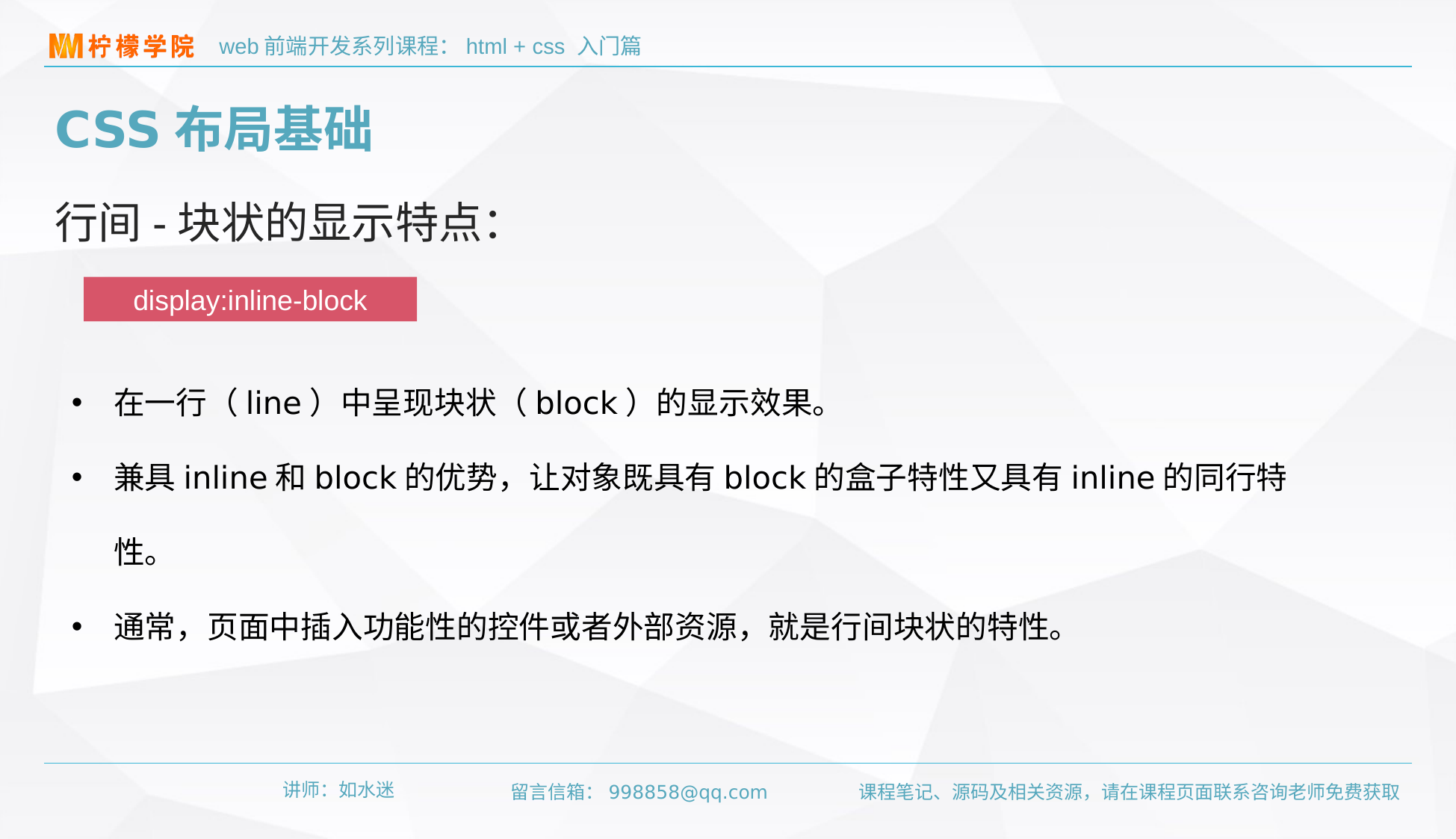

CSS布局基础
行间-块状的显示特点：
display:inline-block
在一行（line）中呈现块状（block）的显示效果。
兼具inline和block的优势，让对象既具有block的盒子特性又具有inline的同行特性。
通常，页面中插入功能性的控件或者外部资源，就是行间块状的特性。